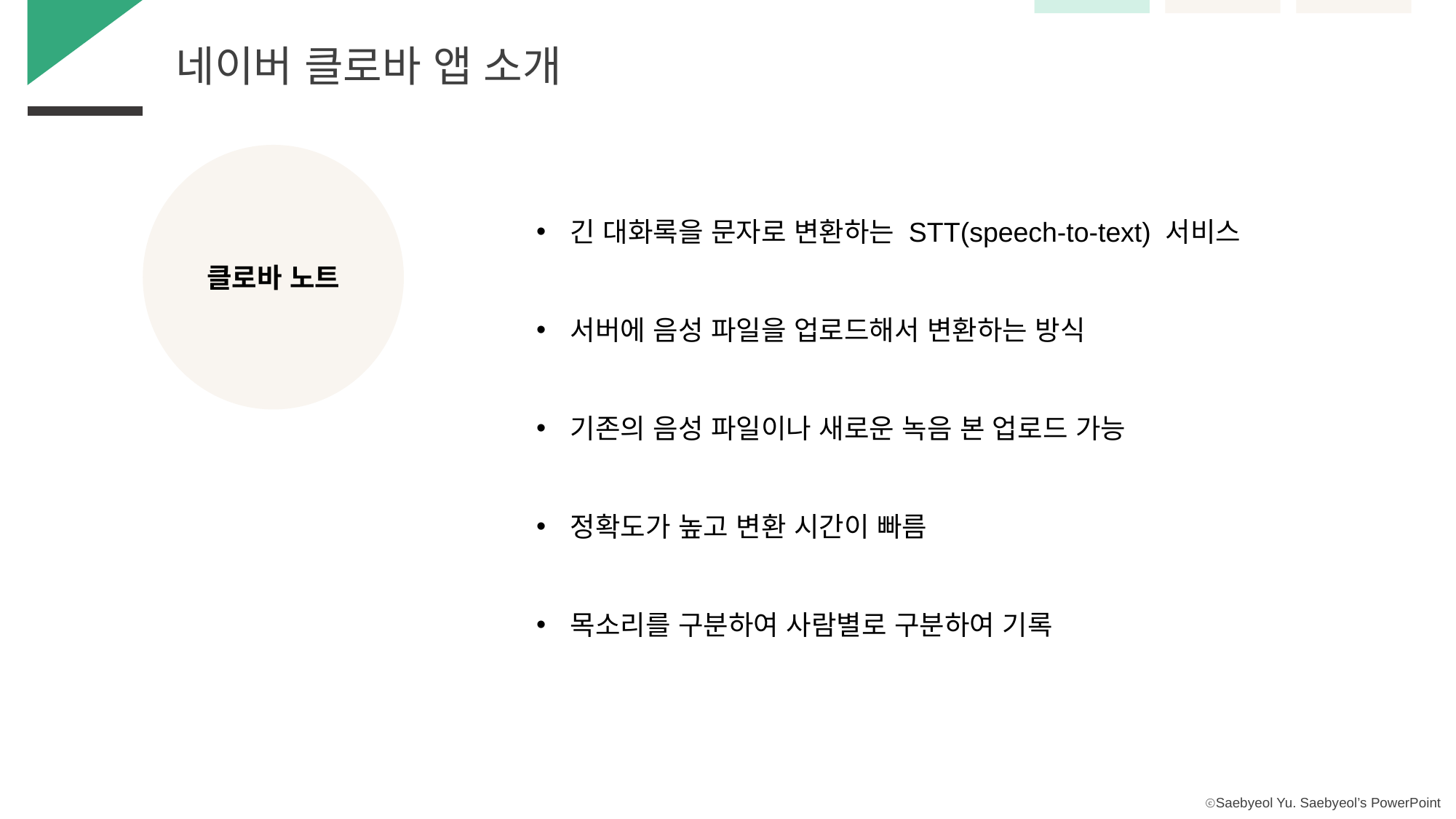

네이버 클로바 앱 소개

긴 대화록을 문자로 변환하는 STT(speech-to-text) 서비스

서버에 음성 파일을 업로드해서 변환하는 방식

기존의 음성 파일이나 새로운 녹음 본 업로드 가능

정확도가 높고 변환 시간이 빠름

목소리를 구분하여 사람별로 구분하여 기록
클로바 노트